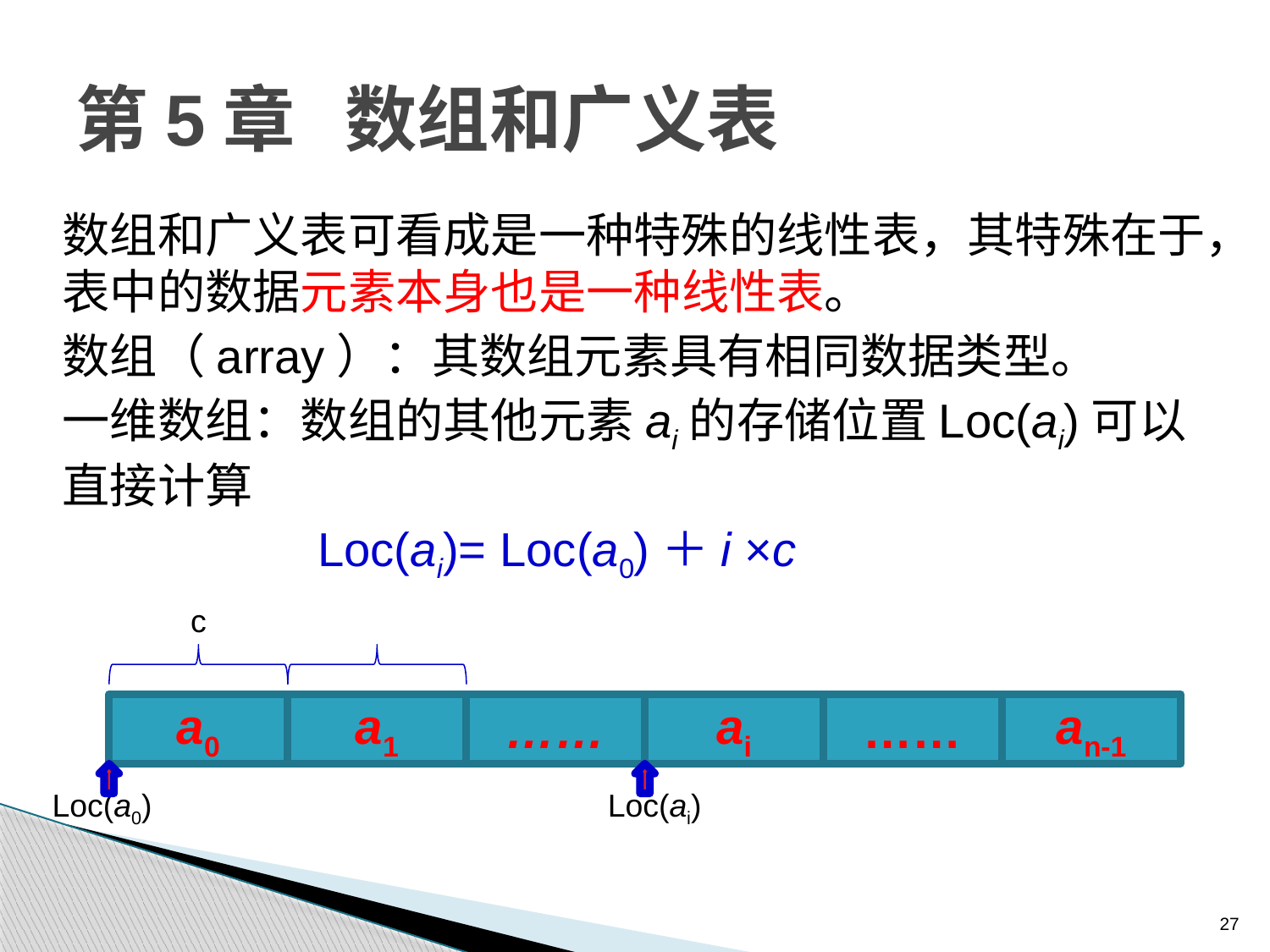

# 第5章   数组和广义表
数组和广义表可看成是一种特殊的线性表，其特殊在于，表中的数据元素本身也是一种线性表。
数组（array）：其数组元素具有相同数据类型。
一维数组：数组的其他元素ai的存储位置Loc(ai)可以直接计算
                  Loc(ai)= Loc(a0)＋i ×c

c
a0
a1
……
ai
……
an-1

Loc(a0)
Loc(ai)
27